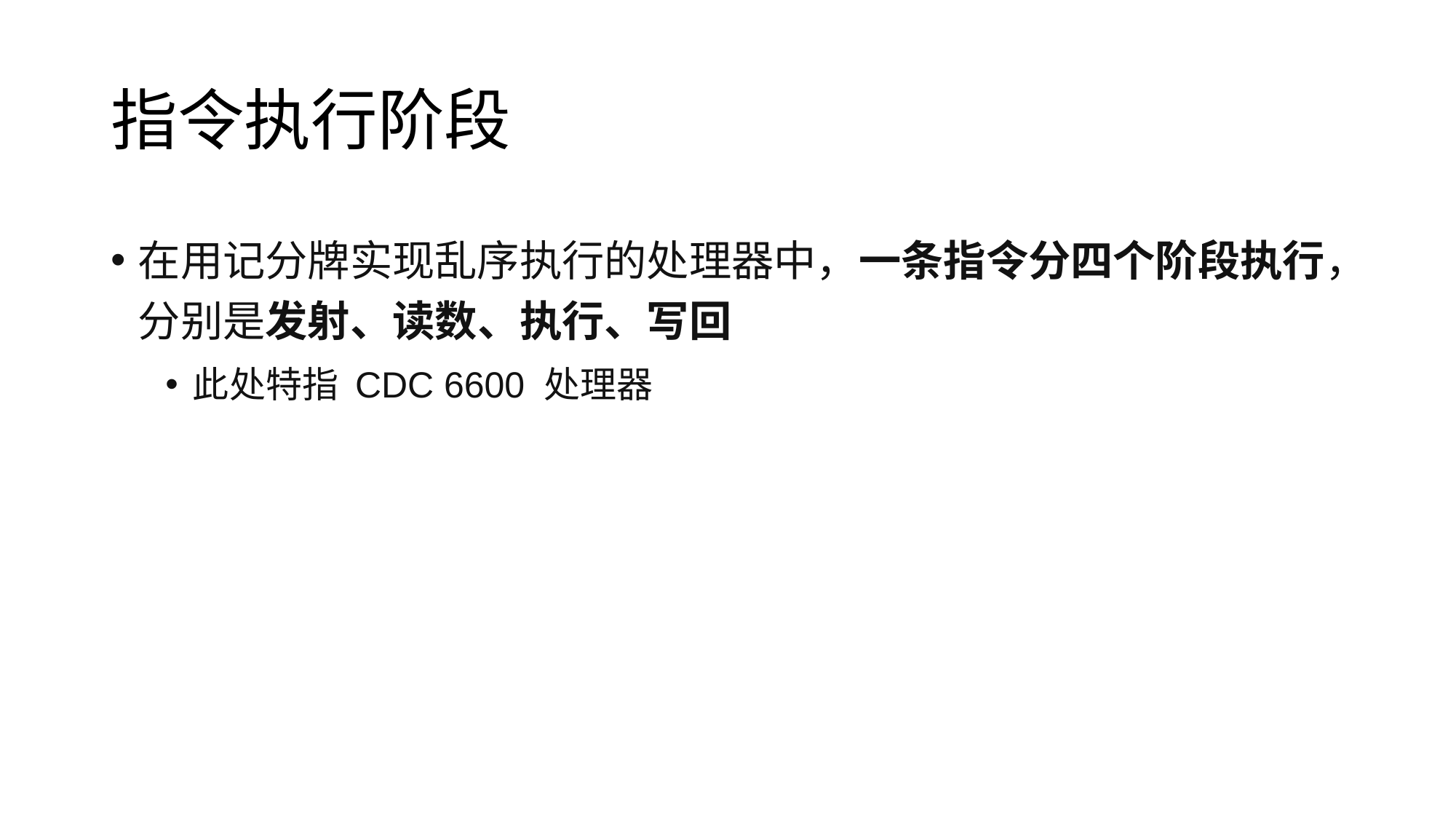

# 指令执行阶段
在用记分牌实现乱序执行的处理器中，一条指令分四个阶段执行，分别是发射、读数、执行、写回
此处特指 CDC 6600 处理器